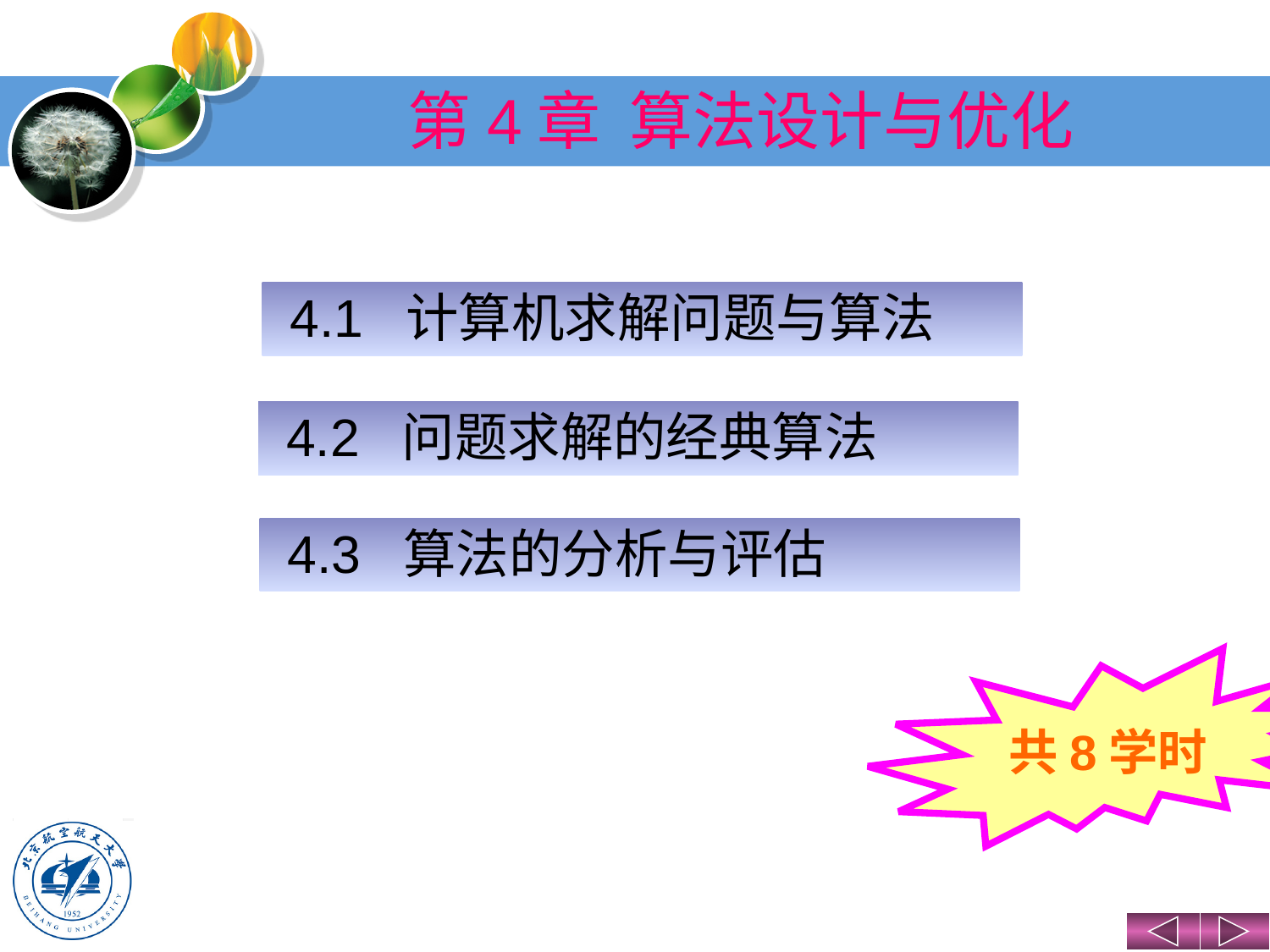

# 第4章  算法设计与优化
 4.1  计算机求解问题与算法
 4.2  问题求解的经典算法
 4.3  算法的分析与评估
共8学时
12